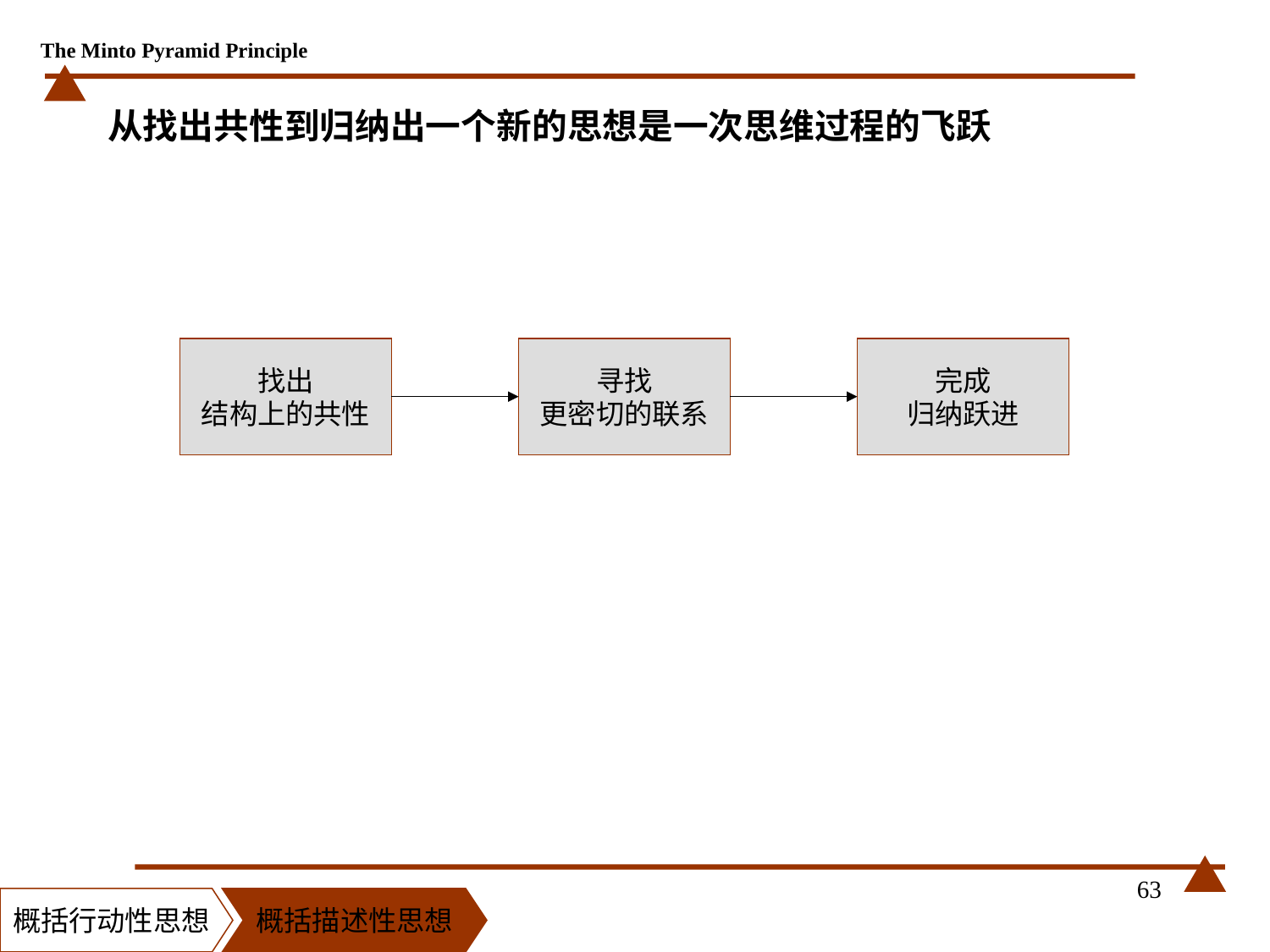

# 从找出共性到归纳出一个新的思想是一次思维过程的飞跃
找出
结构上的共性
寻找
更密切的联系
完成
归纳跃进
63
概括行动性思想
概括描述性思想